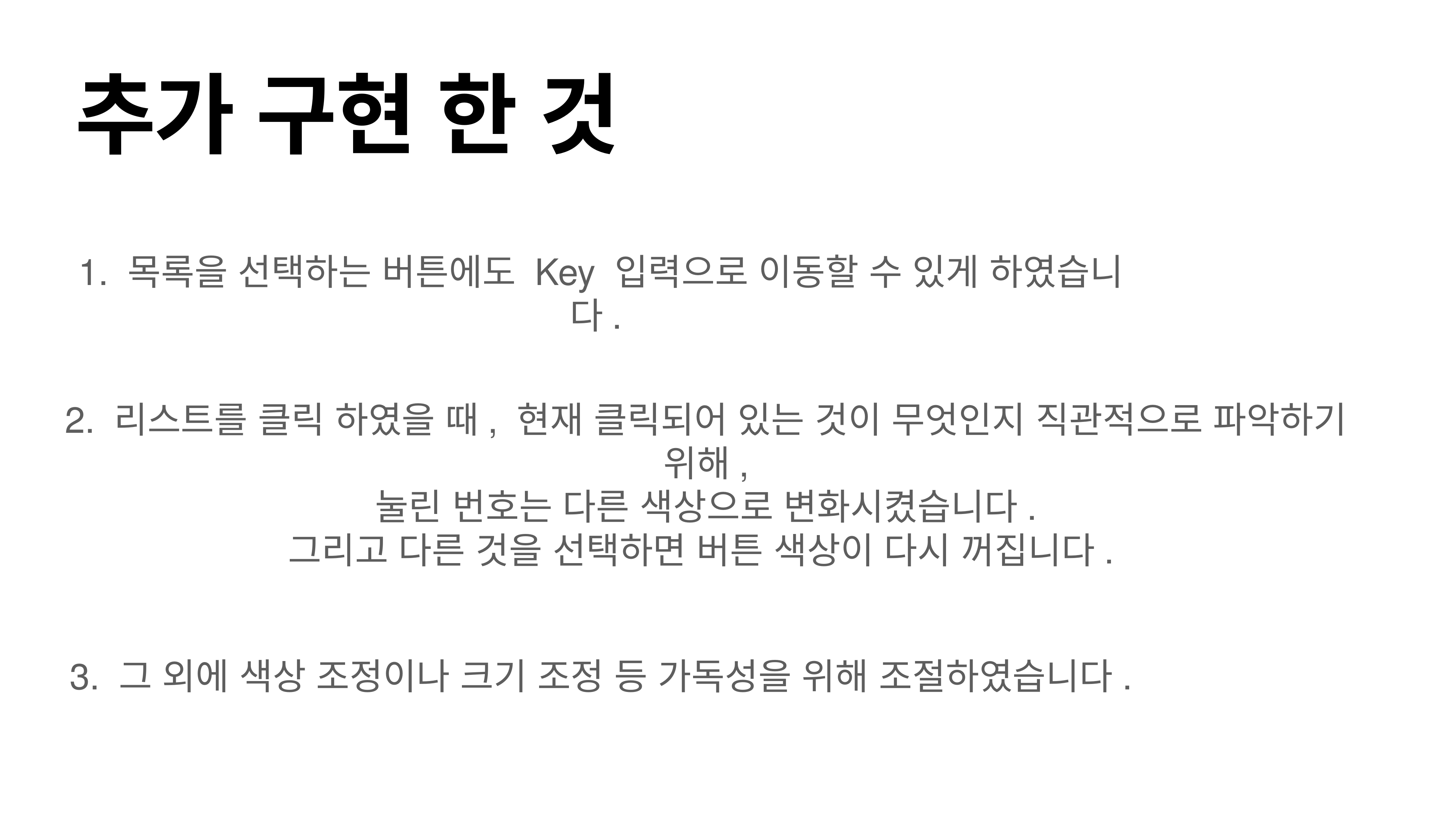

# 추가 구현 한 것
1. 목록을 선택하는 버튼에도 Key 입력으로 이동할 수 있게 하였습니다.
2. 리스트를 클릭 하였을 때, 현재 클릭되어 있는 것이 무엇인지 직관적으로 파악하기 위해,
눌린 번호는 다른 색상으로 변화시켰습니다.
그리고 다른 것을 선택하면 버튼 색상이 다시 꺼집니다.
3. 그 외에 색상 조정이나 크기 조정 등 가독성을 위해 조절하였습니다.